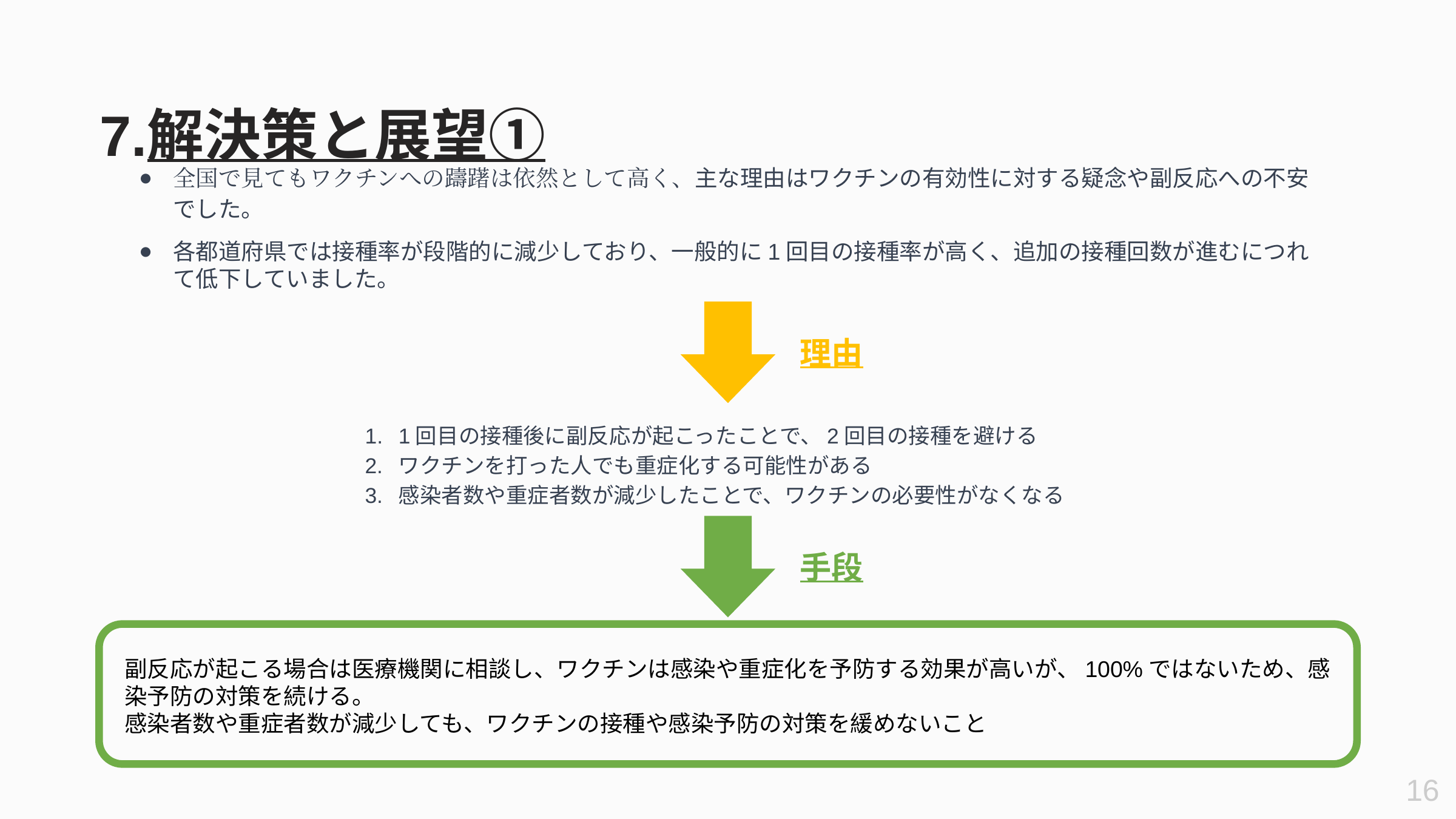

解決策と展望①

全国で見てもワクチンへの躊躇は依然として高く、主な理由はワクチンの有効性に対する疑念や副反応への不安でした。
各都道府県では接種率が段階的に減少しており、一般的に1回目の接種率が高く、追加の接種回数が進むにつれて低下していました。

理由
1回目の接種後に副反応が起こったことで、2回目の接種を避ける
ワクチンを打った人でも重症化する可能性がある
感染者数や重症者数が減少したことで、ワクチンの必要性がなくなる

手段

副反応が起こる場合は医療機関に相談し、ワクチンは感染や重症化を予防する効果が高いが、100%ではないため、感染予防の対策を続ける。
感染者数や重症者数が減少しても、ワクチンの接種や感染予防の対策を緩めないこと
16